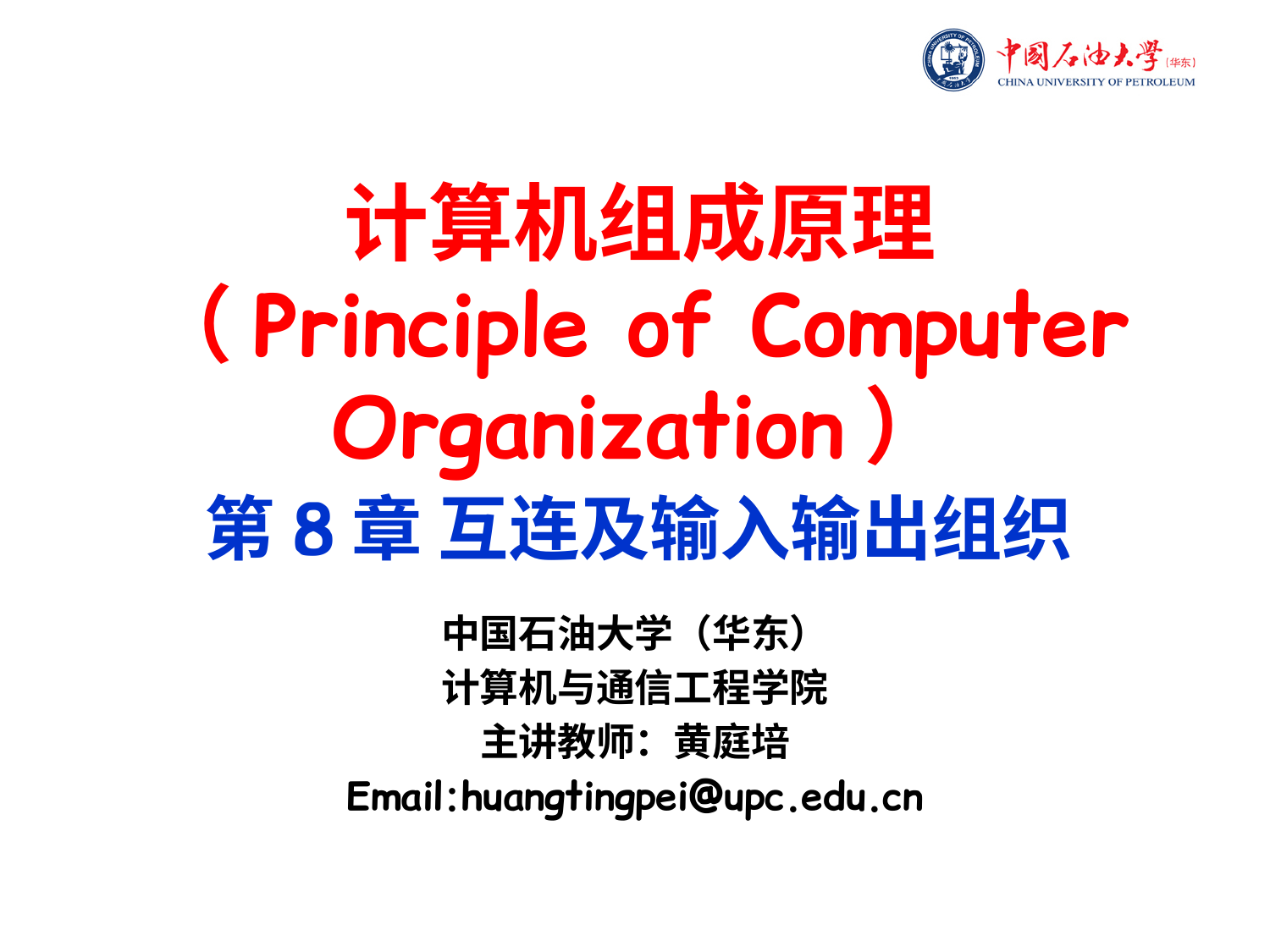

# 计算机组成原理 （Principle of Computer Organization）
第8章 互连及输入输出组织
中国石油大学（华东）
计算机与通信工程学院
主讲教师：黄庭培
Email:huangtingpei@upc.edu.cn